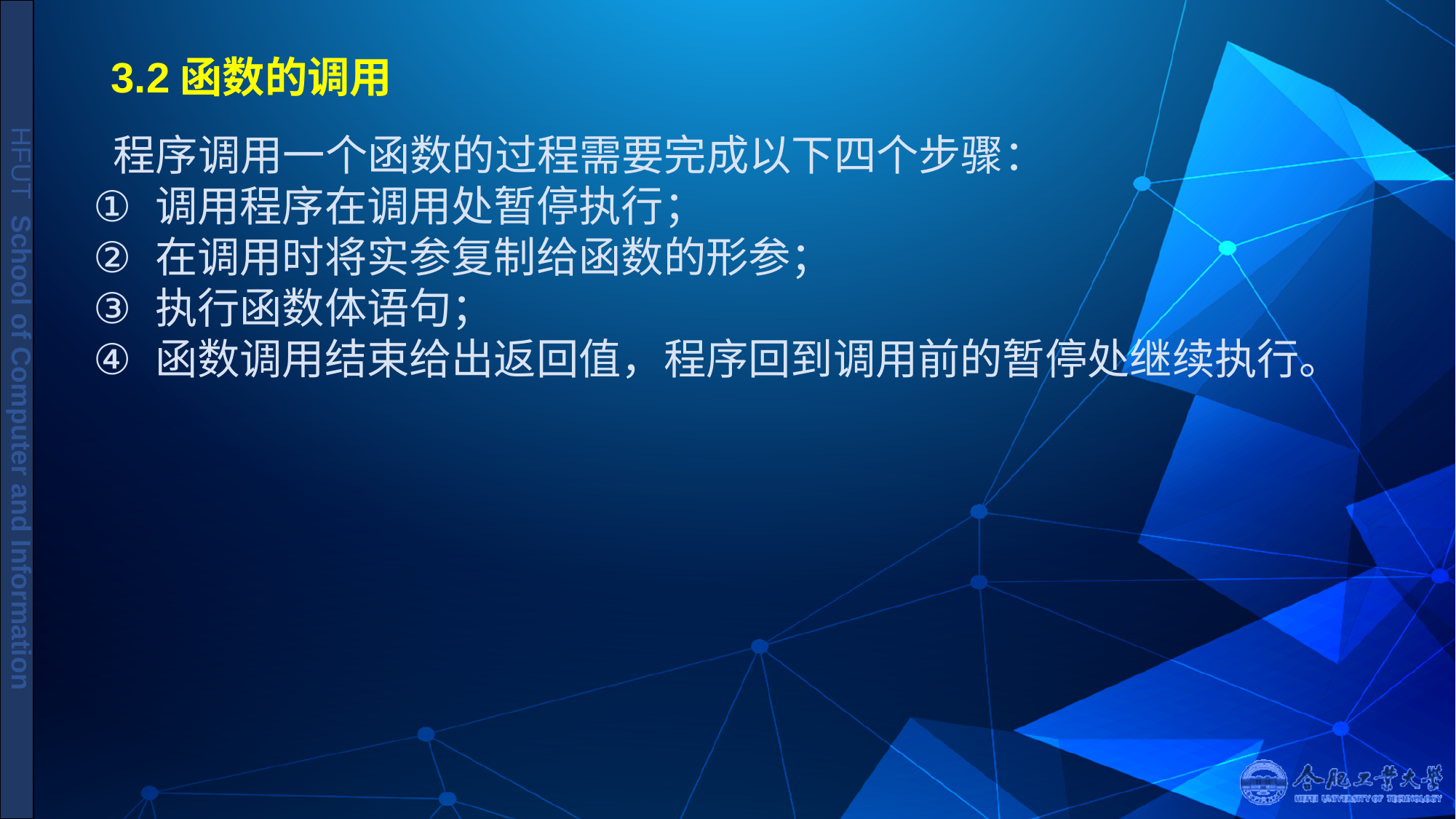

# 3.2函数的调用
 程序调用一个函数的过程需要完成以下四个步骤：
调用程序在调用处暂停执行；
在调用时将实参复制给函数的形参；
执行函数体语句；
函数调用结束给出返回值，程序回到调用前的暂停处继续执行。